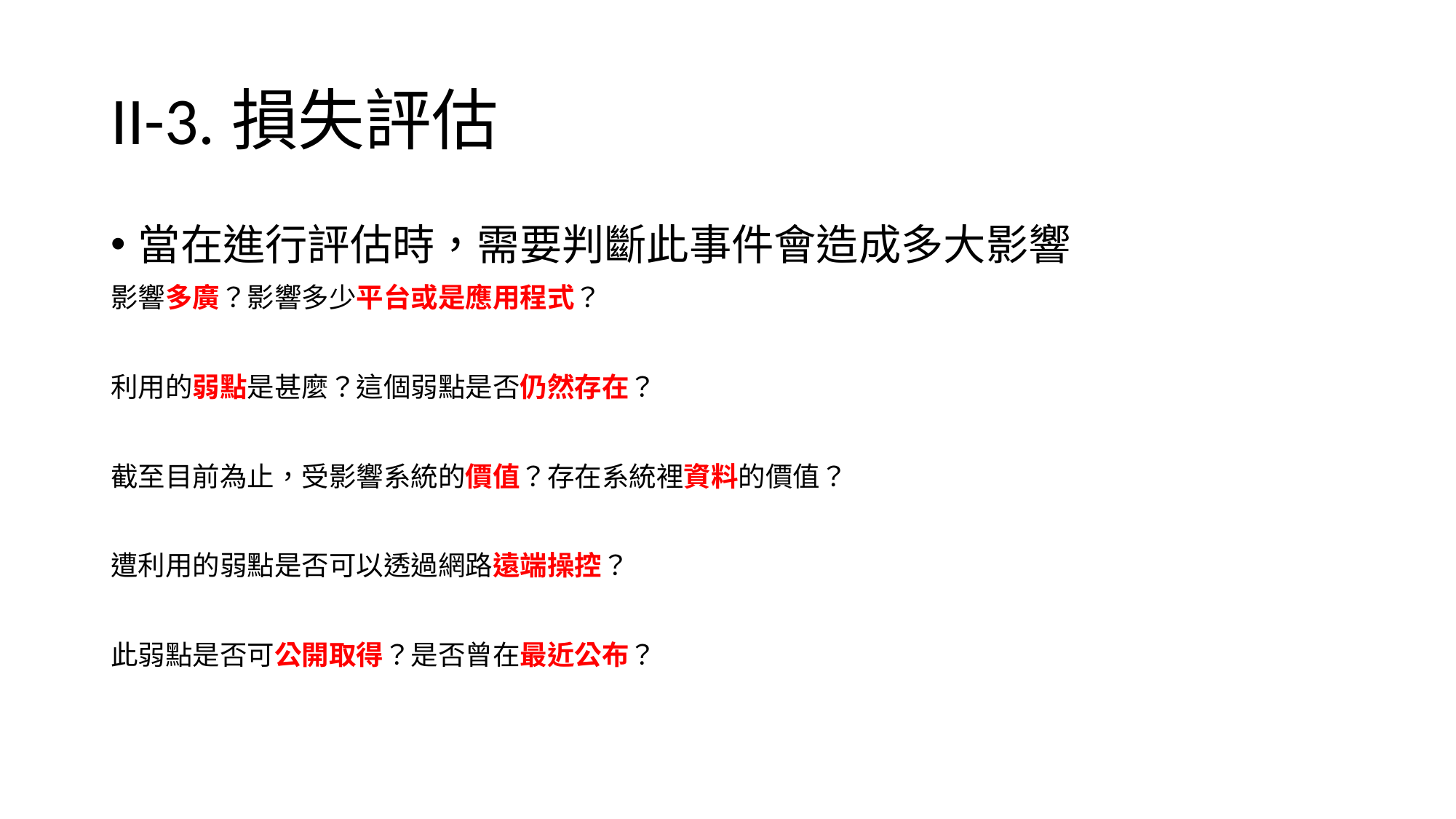

# II-3.損失評估
當在進行評估時，需要判斷此事件會造成多大影響
影響多廣？影響多少平台或是應用程式？

利用的弱點是甚麼？這個弱點是否仍然存在？

截至目前為止，受影響系統的價值？存在系統裡資料的價值？

遭利用的弱點是否可以透過網路遠端操控？

此弱點是否可公開取得？是否曾在最近公布？